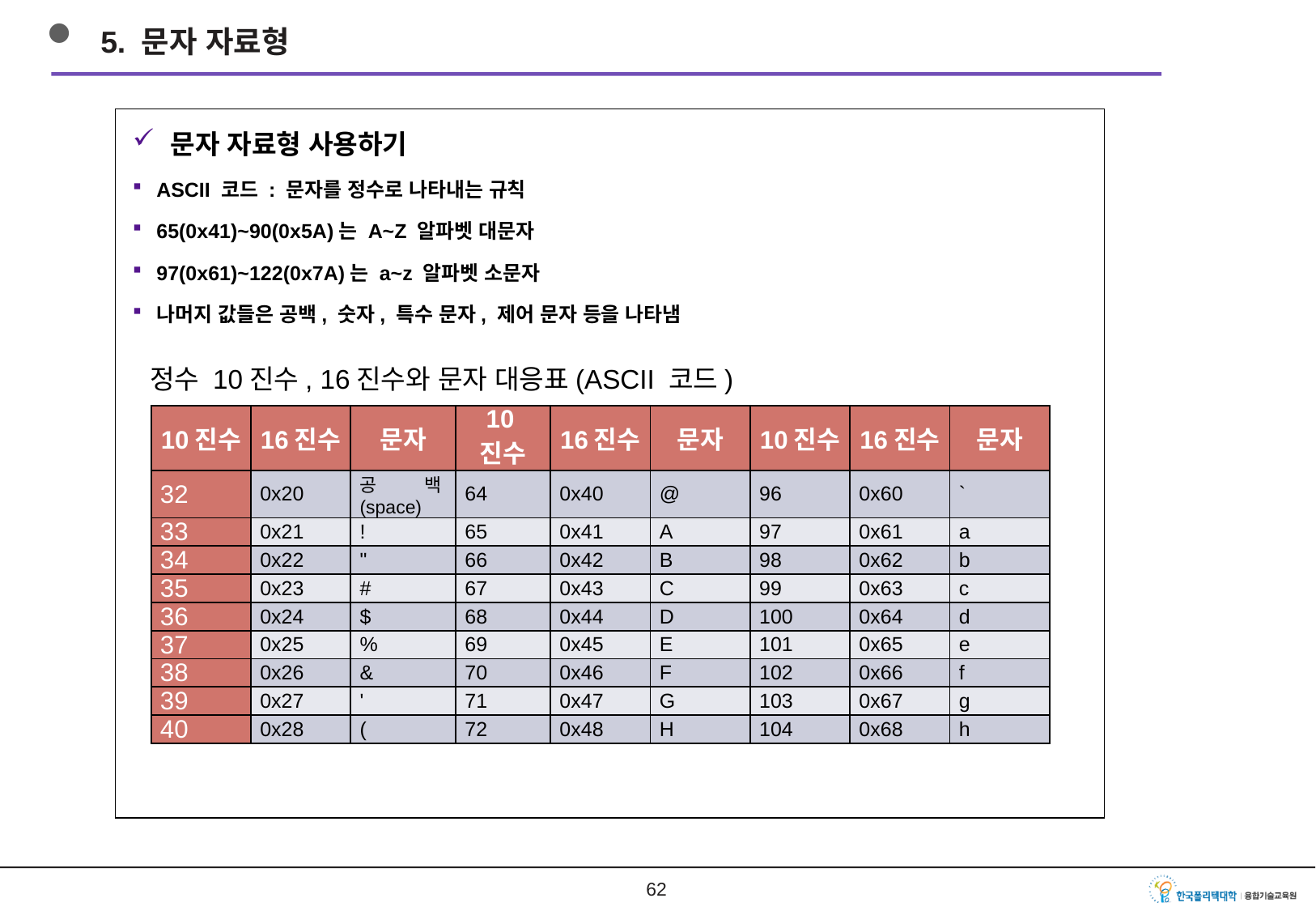

5. 문자 자료형
문자 자료형 사용하기
ASCII 코드 : 문자를 정수로 나타내는 규칙
65(0x41)~90(0x5A)는 A~Z 알파벳 대문자
97(0x61)~122(0x7A)는 a~z 알파벳 소문자
나머지 값들은 공백, 숫자, 특수 문자, 제어 문자 등을 나타냄

정수 10진수, 16진수와 문자 대응표(ASCII 코드)
| 10진수 | 16진수 | 문자 | 10진수 | 16진수 | 문자 | 10진수 | 16진수 | 문자 |
| --- | --- | --- | --- | --- | --- | --- | --- | --- |
| 32 | 0x20 | 공백(space) | 64 | 0x40 | @ | 96 | 0x60 | ` |
| 33 | 0x21 | ! | 65 | 0x41 | A | 97 | 0x61 | a |
| 34 | 0x22 | " | 66 | 0x42 | B | 98 | 0x62 | b |
| 35 | 0x23 | # | 67 | 0x43 | C | 99 | 0x63 | c |
| 36 | 0x24 | $ | 68 | 0x44 | D | 100 | 0x64 | d |
| 37 | 0x25 | % | 69 | 0x45 | E | 101 | 0x65 | e |
| 38 | 0x26 | & | 70 | 0x46 | F | 102 | 0x66 | f |
| 39 | 0x27 | ' | 71 | 0x47 | G | 103 | 0x67 | g |
| 40 | 0x28 | ( | 72 | 0x48 | H | 104 | 0x68 | h |
62